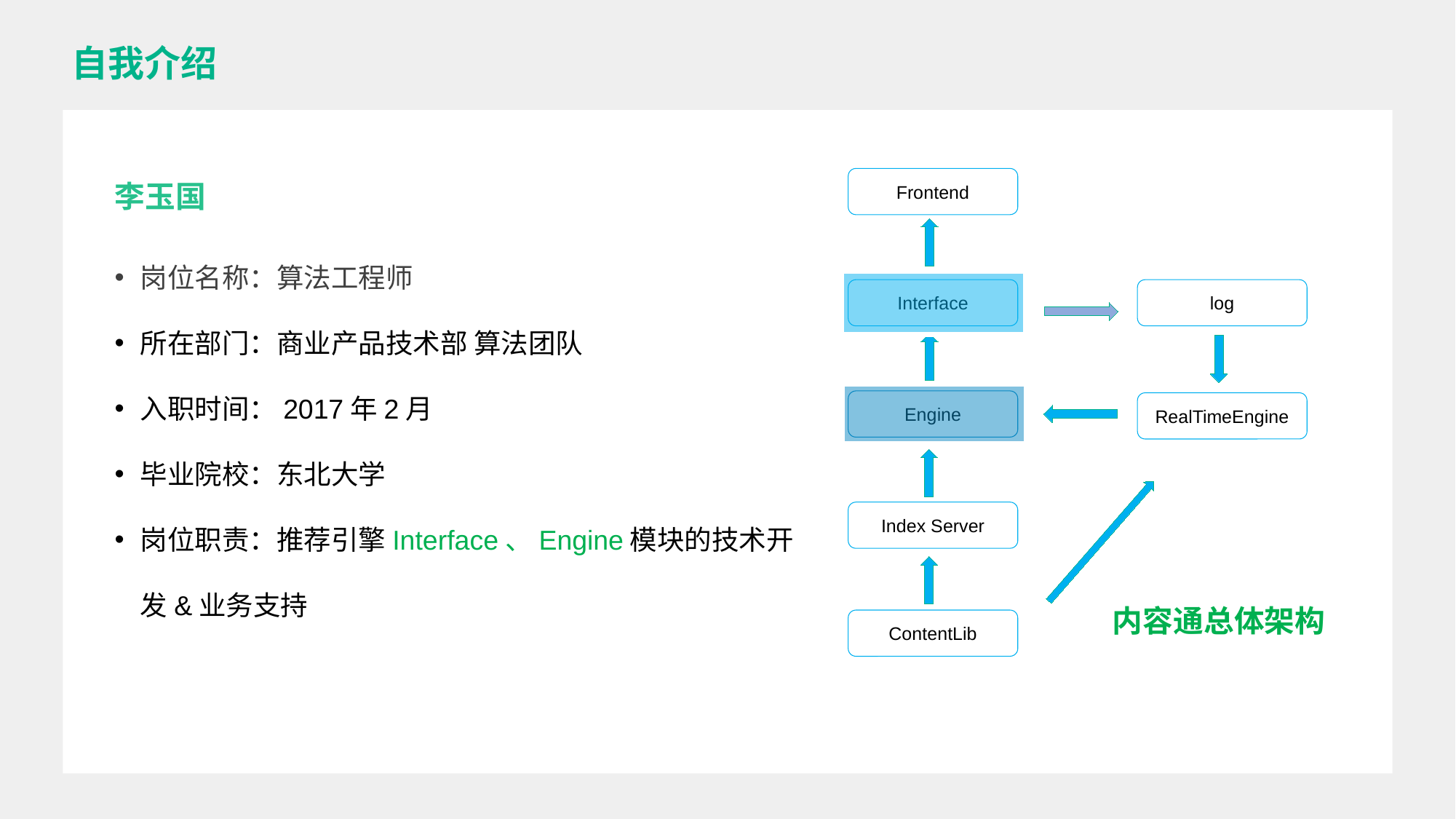

# 自我介绍
李玉国
岗位名称：算法工程师
所在部门：商业产品技术部 算法团队
入职时间：2017年2月
毕业院校：东北大学
岗位职责：推荐引擎Interface、Engine模块的技术开发&业务支持

Frontend

Interface
log

Engine
RealTimeEngine

Index Server

内容通总体架构
ContentLib